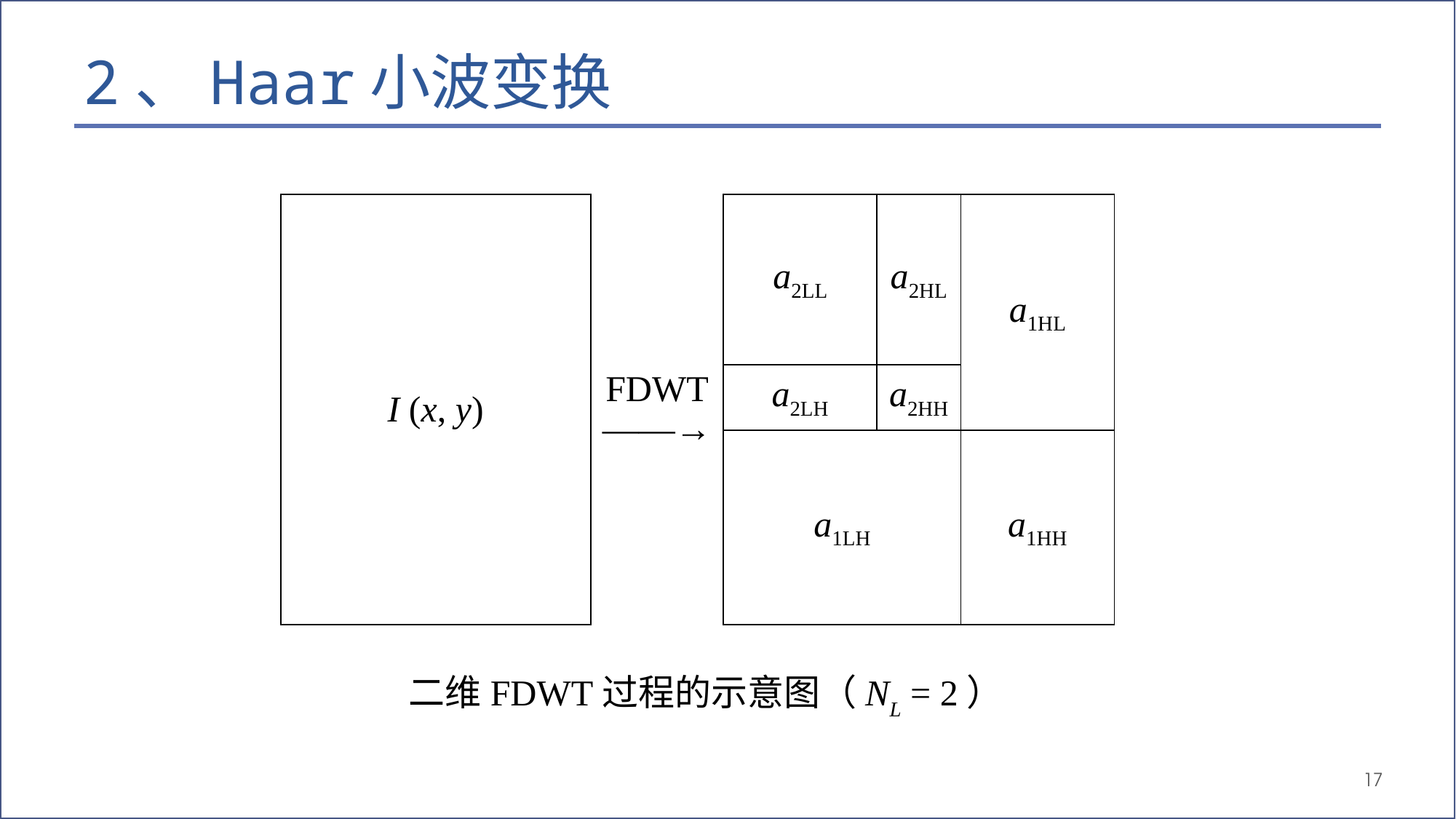

# 2、Haar小波变换
| I (x, y) | FDWT ——→ | a2LL | a2HL | a1HL |
| --- | --- | --- | --- | --- |
|  |  | a2LH | a2HH |  |
|  |  | a1LH |  | a1HH |
二维FDWT过程的示意图（NL = 2）
17